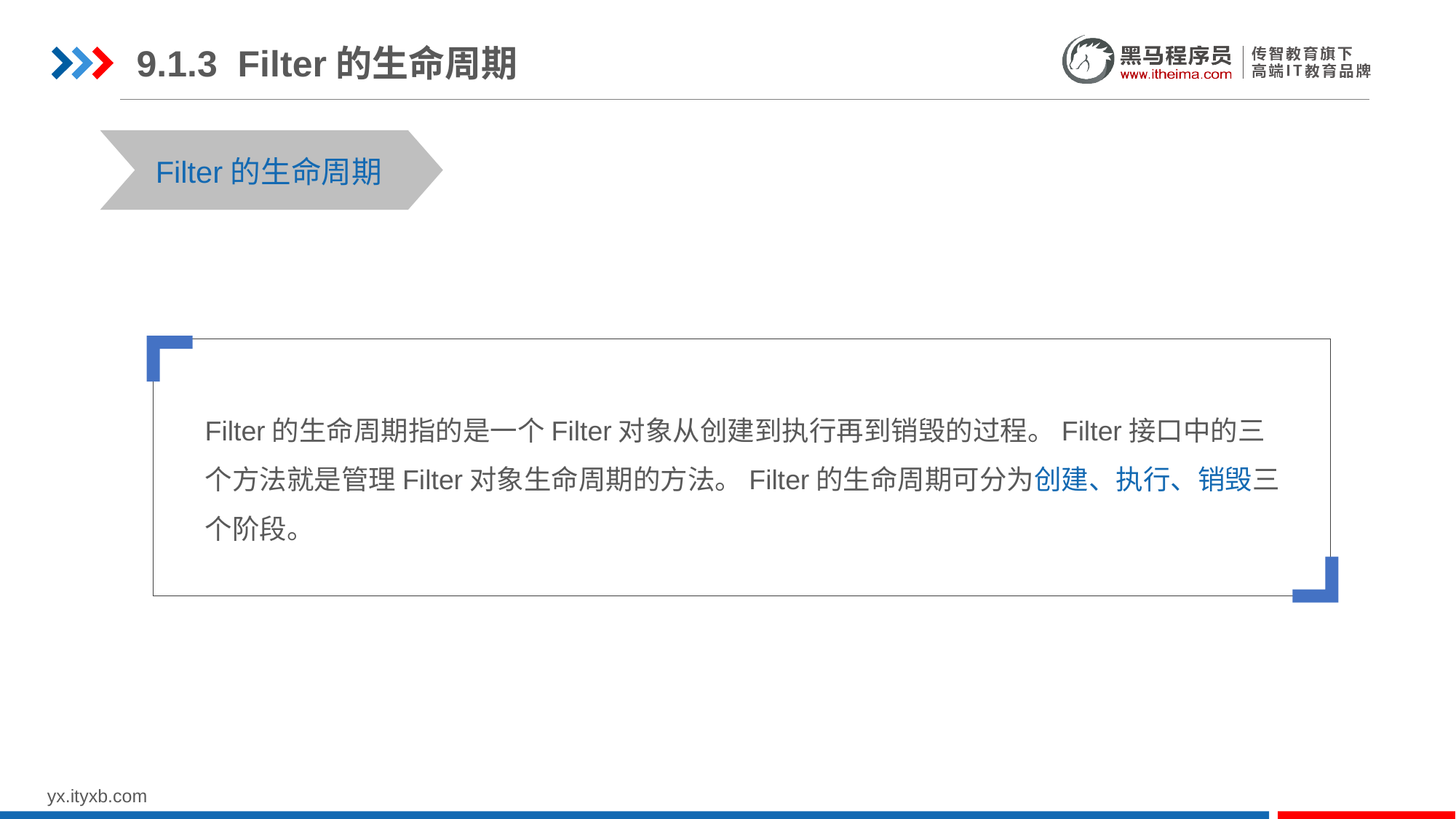

9.1.3  Filter的生命周期

Filter的生命周期

Filter的生命周期指的是一个Filter对象从创建到执行再到销毁的过程。Filter接口中的三个方法就是管理Filter对象生命周期的方法。Filter的生命周期可分为创建、执行、销毁三个阶段。